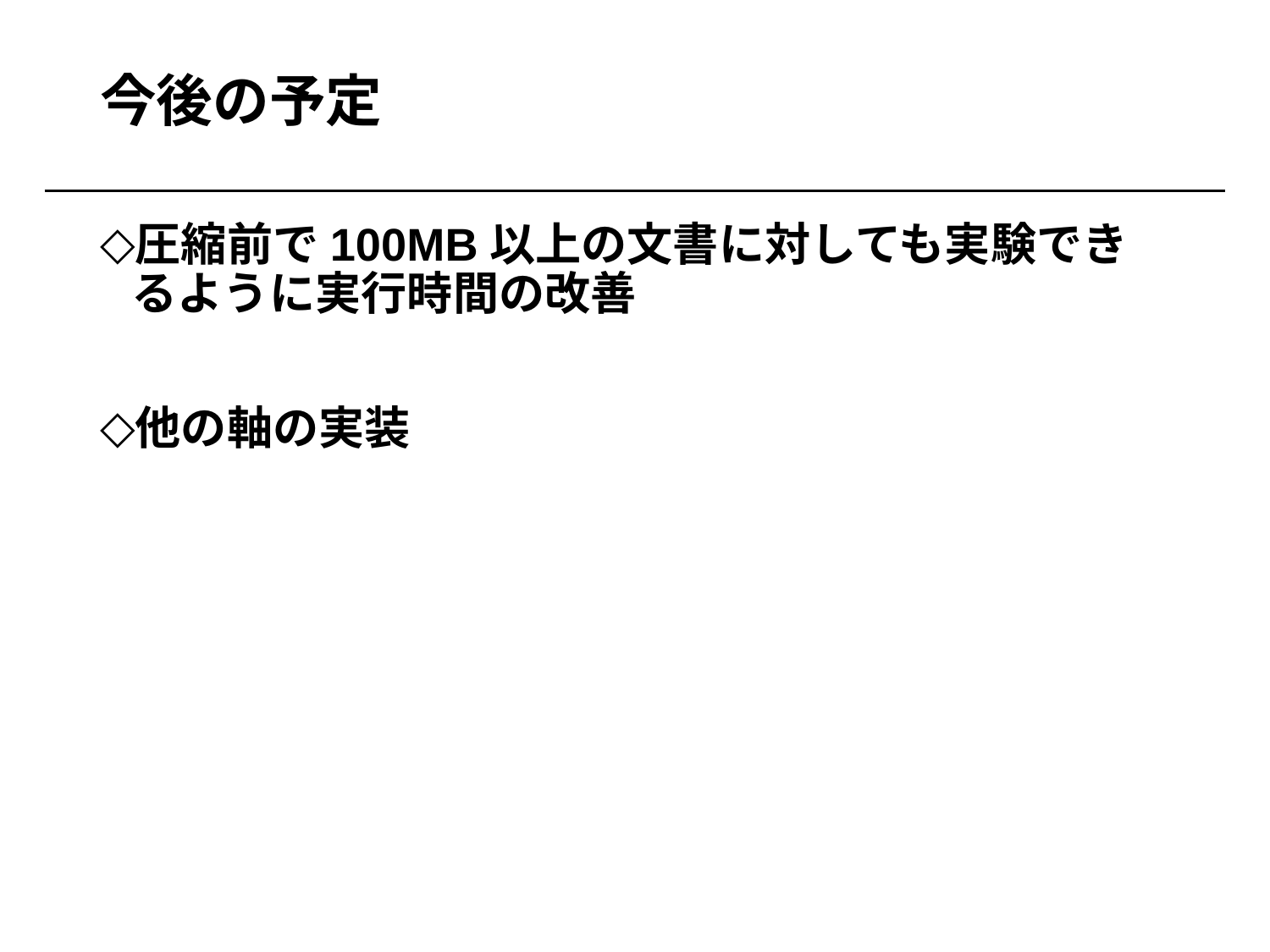

# 今後の予定
圧縮前で100MB以上の文書に対しても実験できるように実行時間の改善

他の軸の実装